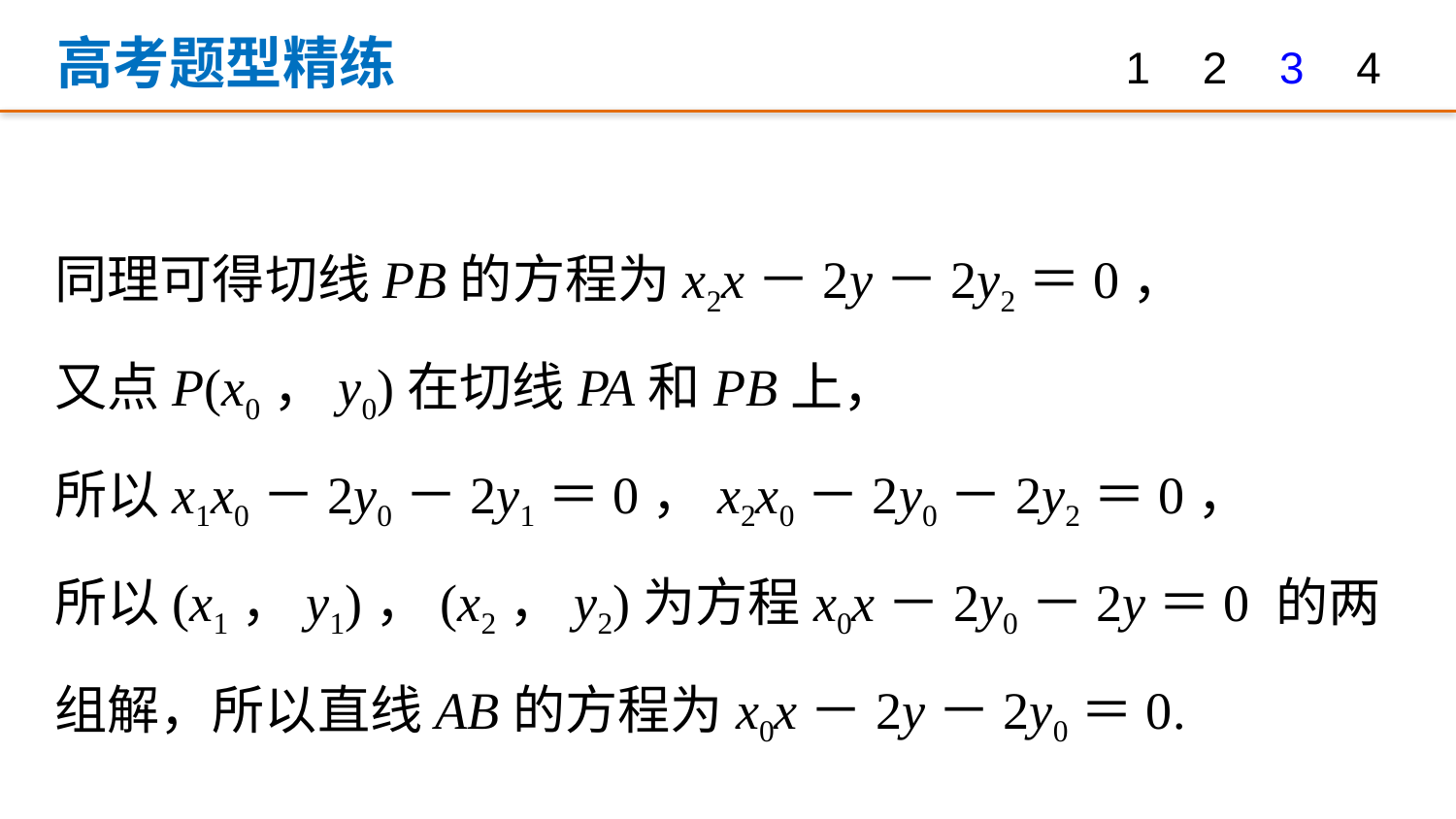

高考题型精练
1
2
3
4
同理可得切线PB的方程为x2x－2y－2y2＝0，
又点P(x0，y0)在切线PA和PB上，
所以x1x0－2y0－2y1＝0，x2x0－2y0－2y2＝0，
所以(x1，y1)，(x2，y2)为方程x0x－2y0－2y＝0 的两组解，所以直线AB的方程为x0x－2y－2y0＝0.